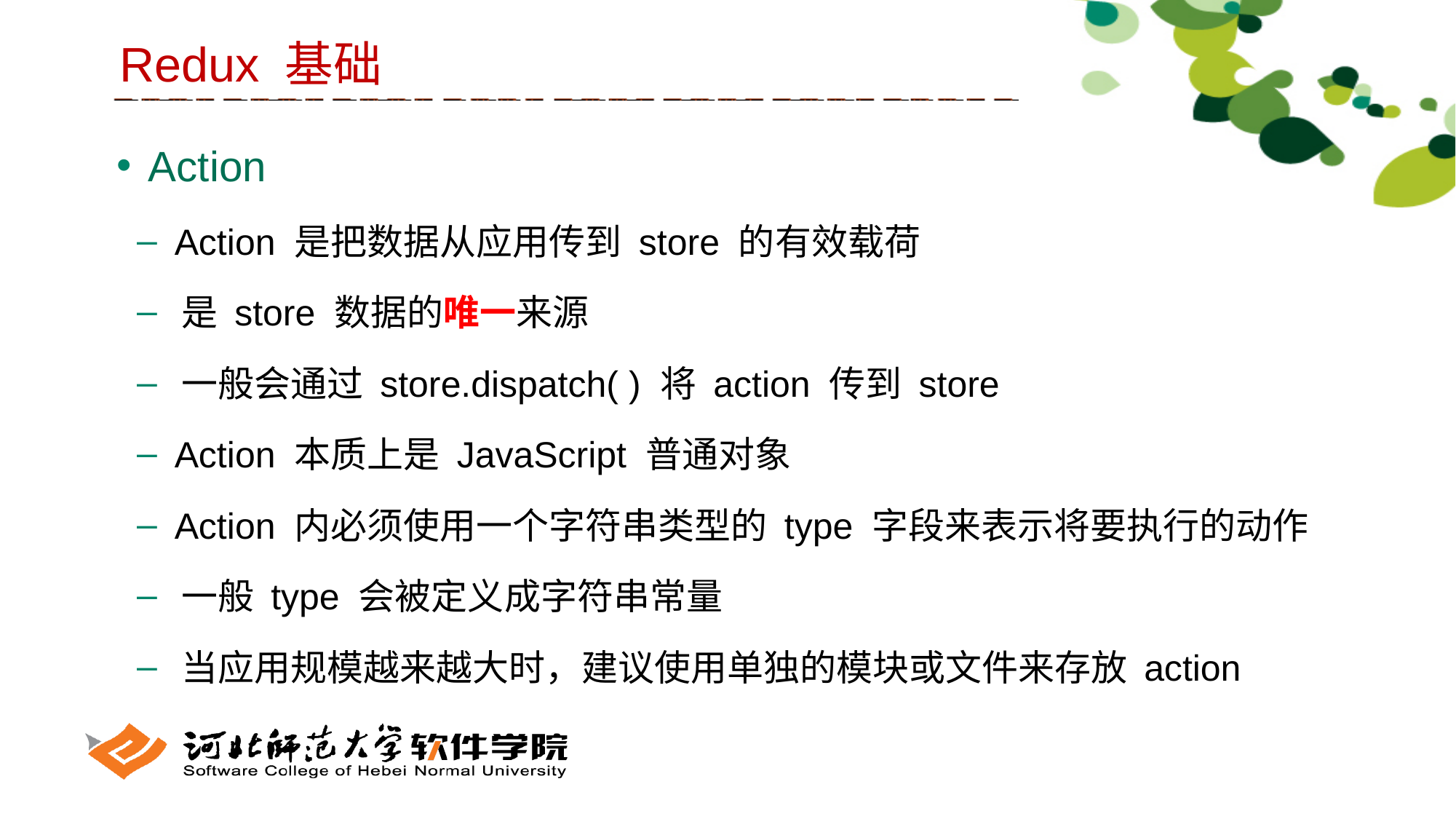

Redux 基础
 Action
 Action 是把数据从应用传到 store 的有效载荷
 是 store 数据的唯一来源
 一般会通过 store.dispatch( ) 将 action 传到 store
 Action 本质上是 JavaScript 普通对象
 Action 内必须使用一个字符串类型的 type 字段来表示将要执行的动作
 一般 type 会被定义成字符串常量
 当应用规模越来越大时，建议使用单独的模块或文件来存放 action